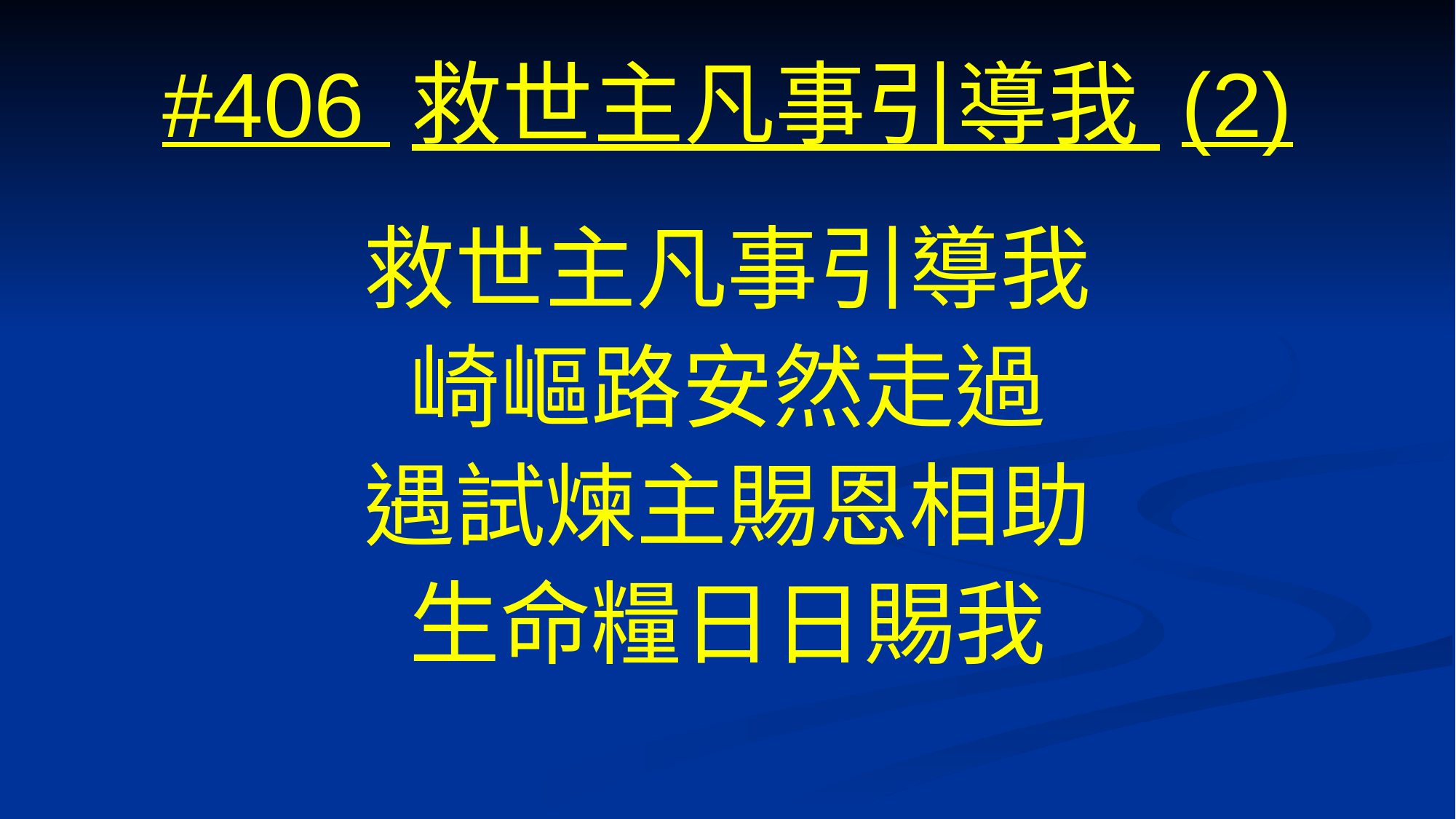

# #406 救世主凡事引導我 (2)
救世主凡事引導我
崎嶇路安然走過
遇試煉主賜恩相助
生命糧日日賜我